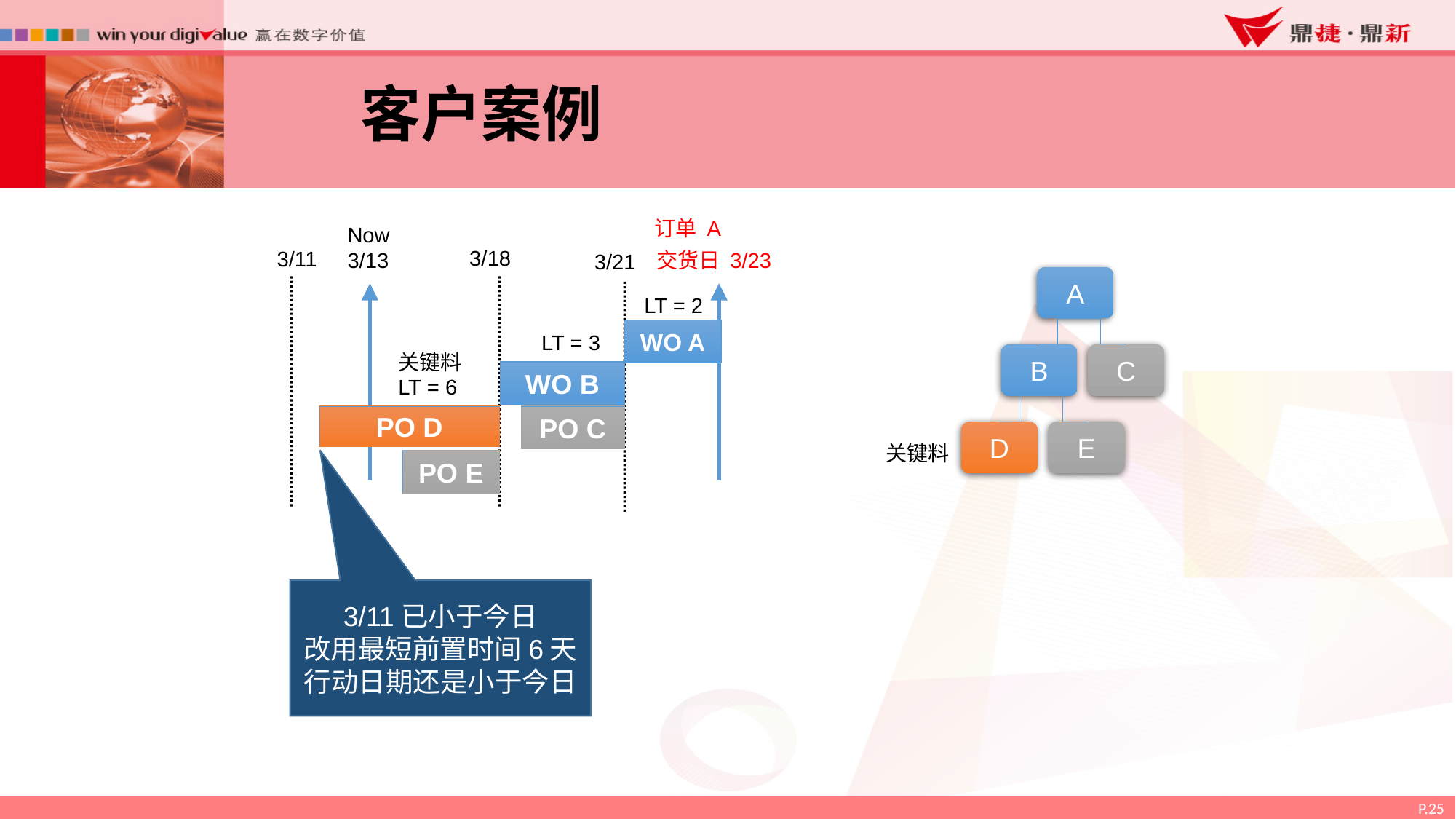

客户案例

订单 A
Now
3/13
3/18
3/11
交货日 3/23
3/21
A

LT = 2
WO A
LT = 3
关键料
LT = 6
B
C
WO B
PO D
PO C
D
E
关键料
PO E
3/11已小于今日
改用最短前置时间6天
行动日期还是小于今日